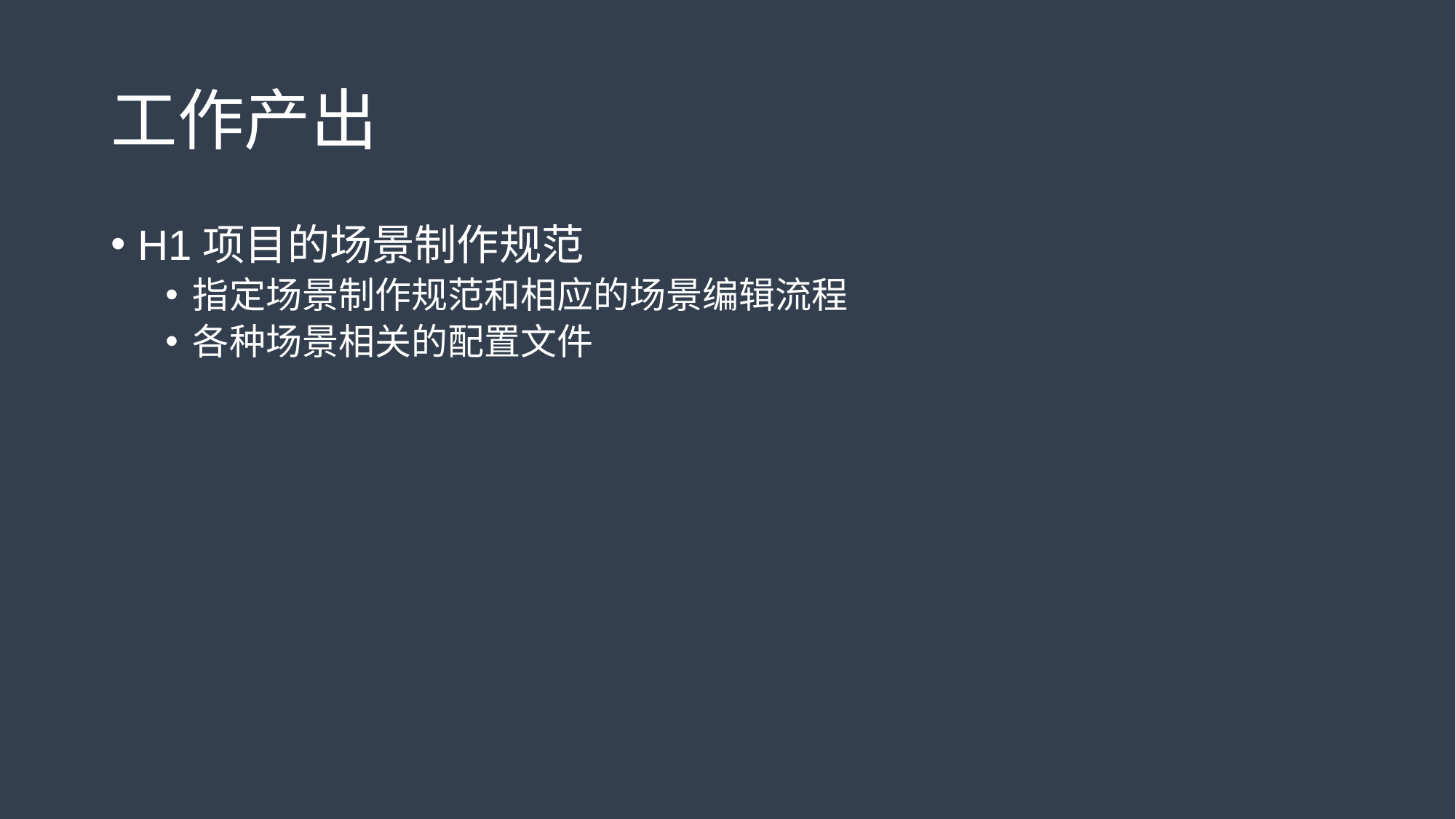

# 工作产出
H1项目的场景制作规范
指定场景制作规范和相应的场景编辑流程
各种场景相关的配置文件